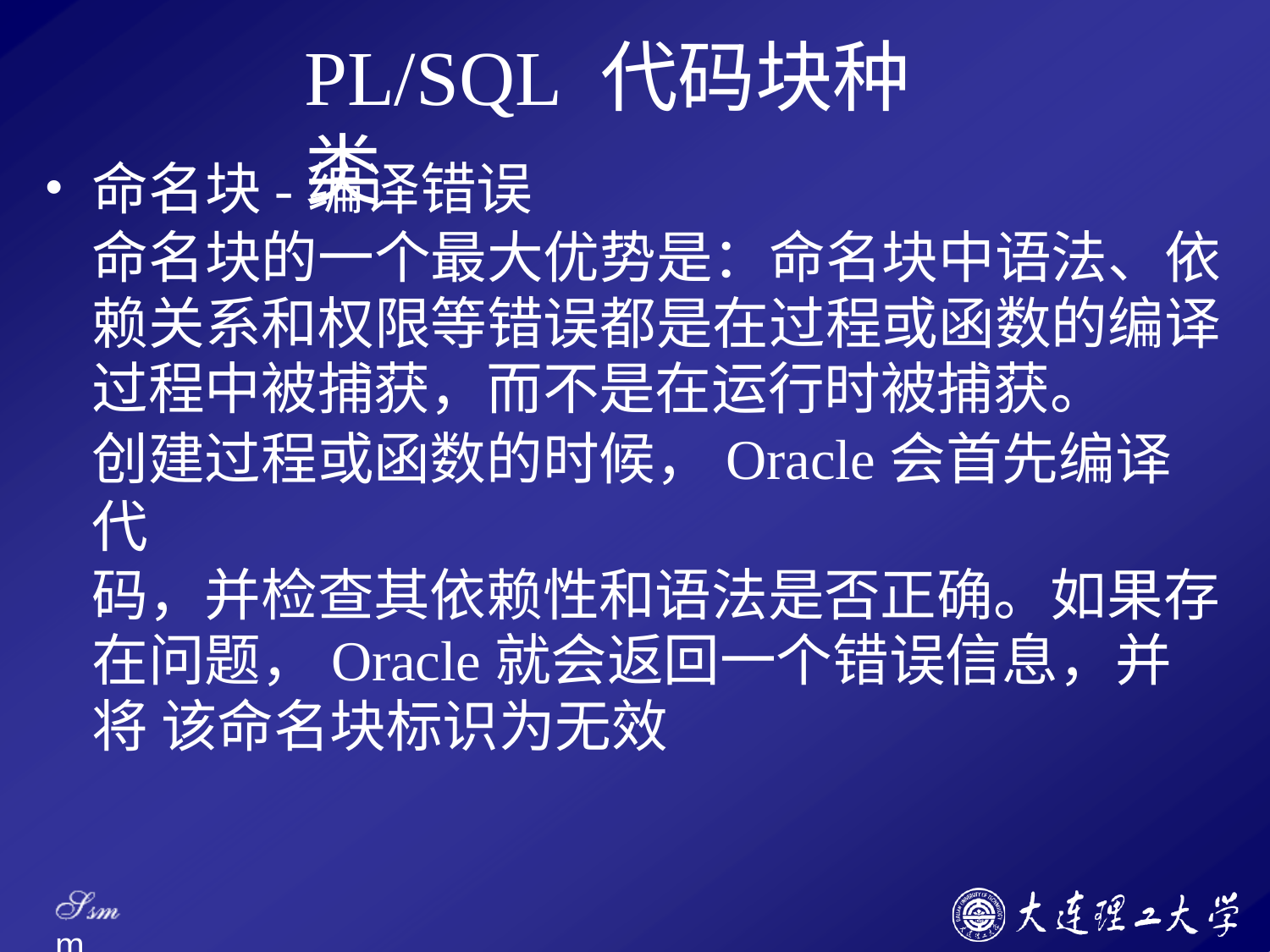

# PL/SQL 代码块种类
命名块-编译错误
命名块的一个最大优势是：命名块中语法、依 赖关系和权限等错误都是在过程或函数的编译 过程中被捕获，而不是在运行时被捕获。
创建过程或函数的时候，Oracle会首先编译代
码，并检查其依赖性和语法是否正确。如果存 在问题，Oracle就会返回一个错误信息，并将 该命名块标识为无效

Ssm